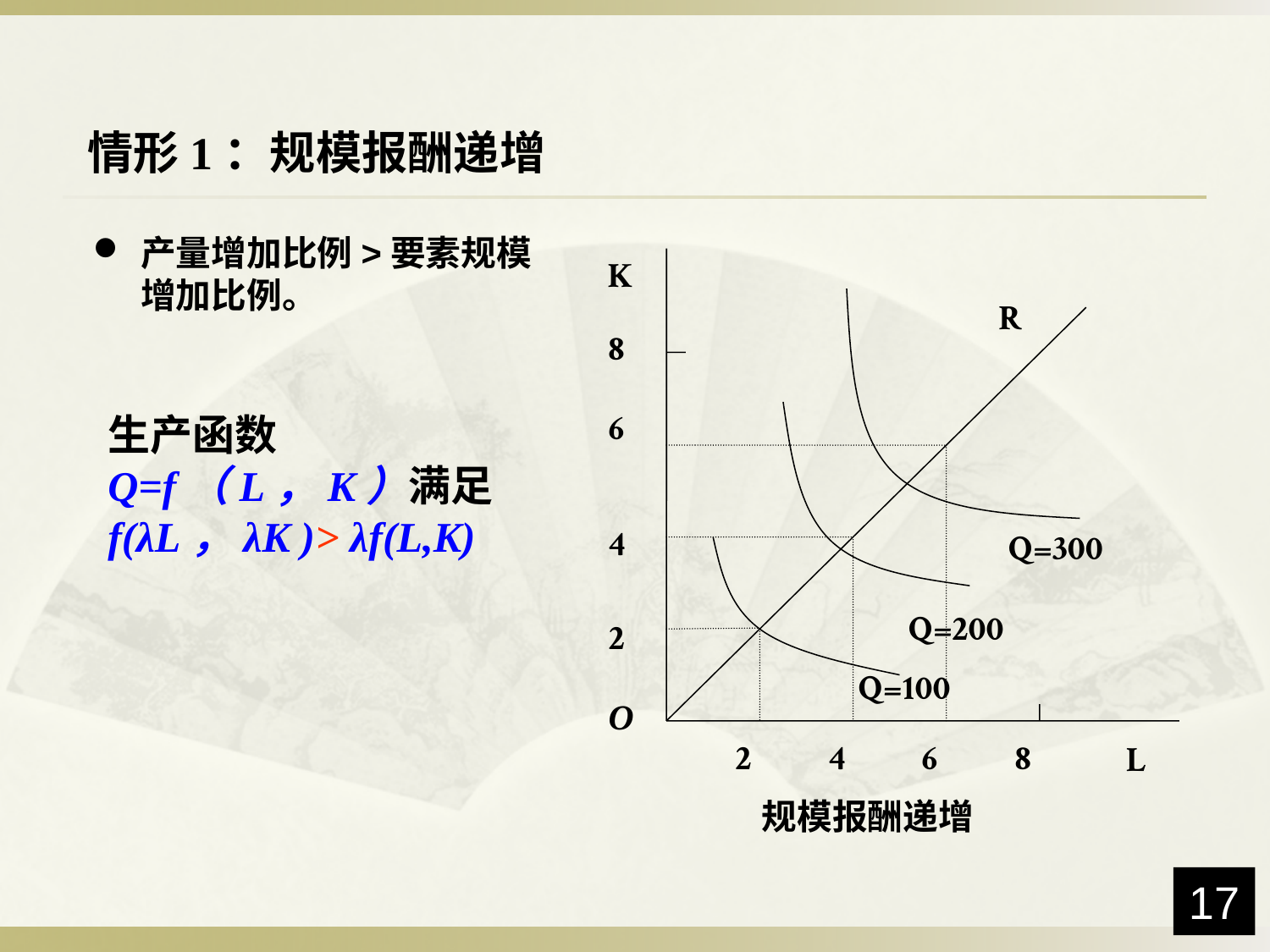

# 情形1：规模报酬递增
产量增加比例>要素规模增加比例。
K

R

8

6

4
Q=300

Q=200
2

Q=100
O

2
4
6
8
L
规模报酬递增
生产函数Q=f（L，K）满足f(λL，λK )> λf(L,K)
17